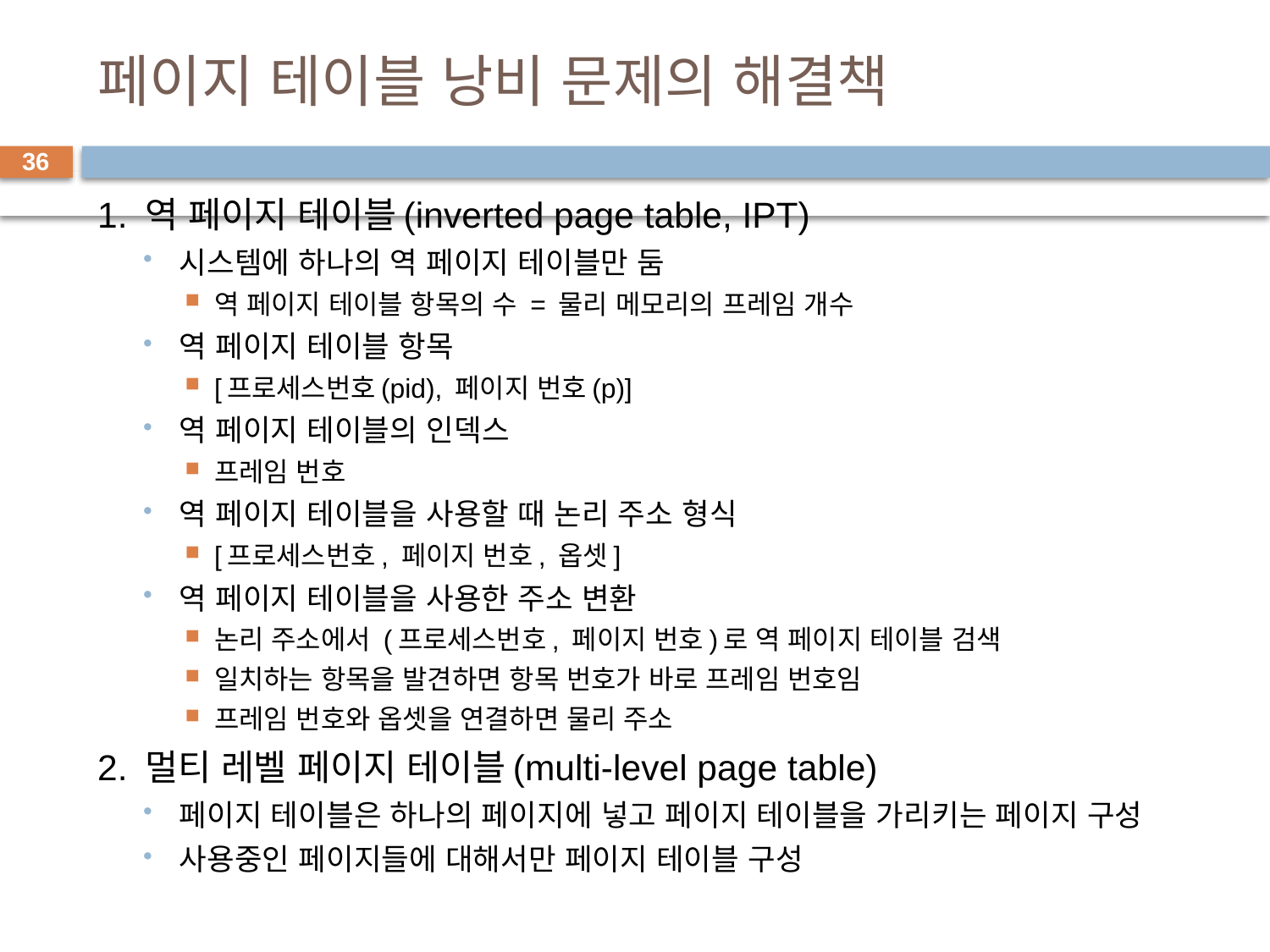

# 페이지 테이블 낭비 문제의 해결책
36
1. 역 페이지 테이블(inverted page table, IPT)
시스템에 하나의 역 페이지 테이블만 둠
역 페이지 테이블 항목의 수 = 물리 메모리의 프레임 개수
역 페이지 테이블 항목
[프로세스번호(pid), 페이지 번호(p)]
역 페이지 테이블의 인덱스
프레임 번호
역 페이지 테이블을 사용할 때 논리 주소 형식
[프로세스번호, 페이지 번호, 옵셋]
역 페이지 테이블을 사용한 주소 변환
논리 주소에서 (프로세스번호, 페이지 번호)로 역 페이지 테이블 검색
일치하는 항목을 발견하면 항목 번호가 바로 프레임 번호임
프레임 번호와 옵셋을 연결하면 물리 주소
2. 멀티 레벨 페이지 테이블(multi-level page table)
페이지 테이블은 하나의 페이지에 넣고 페이지 테이블을 가리키는 페이지 구성
사용중인 페이지들에 대해서만 페이지 테이블 구성